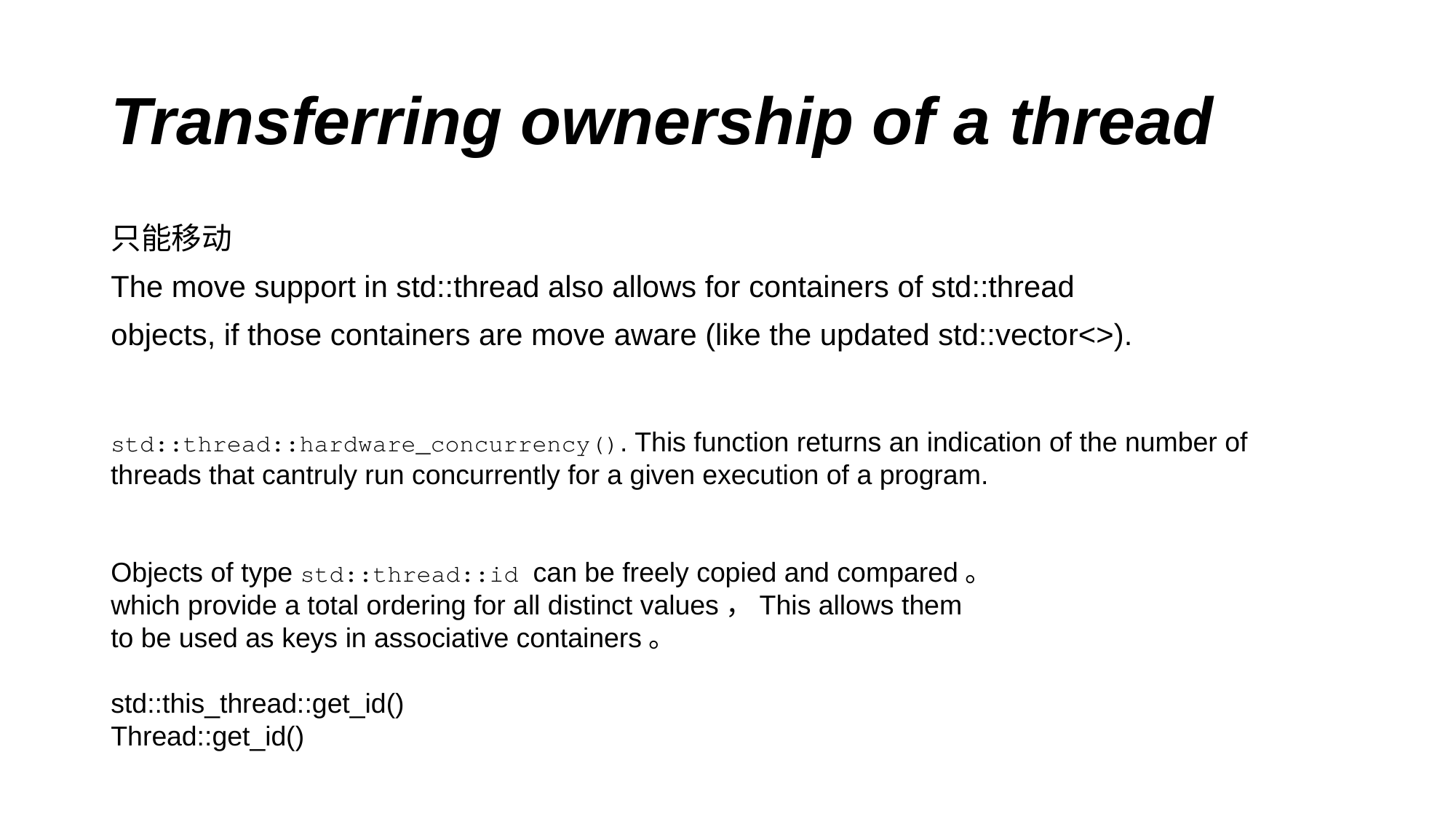

# Transferring ownership of a thread
只能移动
The move support in std::thread also allows for containers of std::thread
objects, if those containers are move aware (like the updated std::vector<>).
std::thread::hardware_concurrency(). This function returns an indication of the number of threads that cantruly run concurrently for a given execution of a program.
Objects of type std::thread::id can be freely copied and compared。
which provide a total ordering for all distinct values，This allows them
to be used as keys in associative containers。

std::this_thread::get_id()
Thread::get_id()